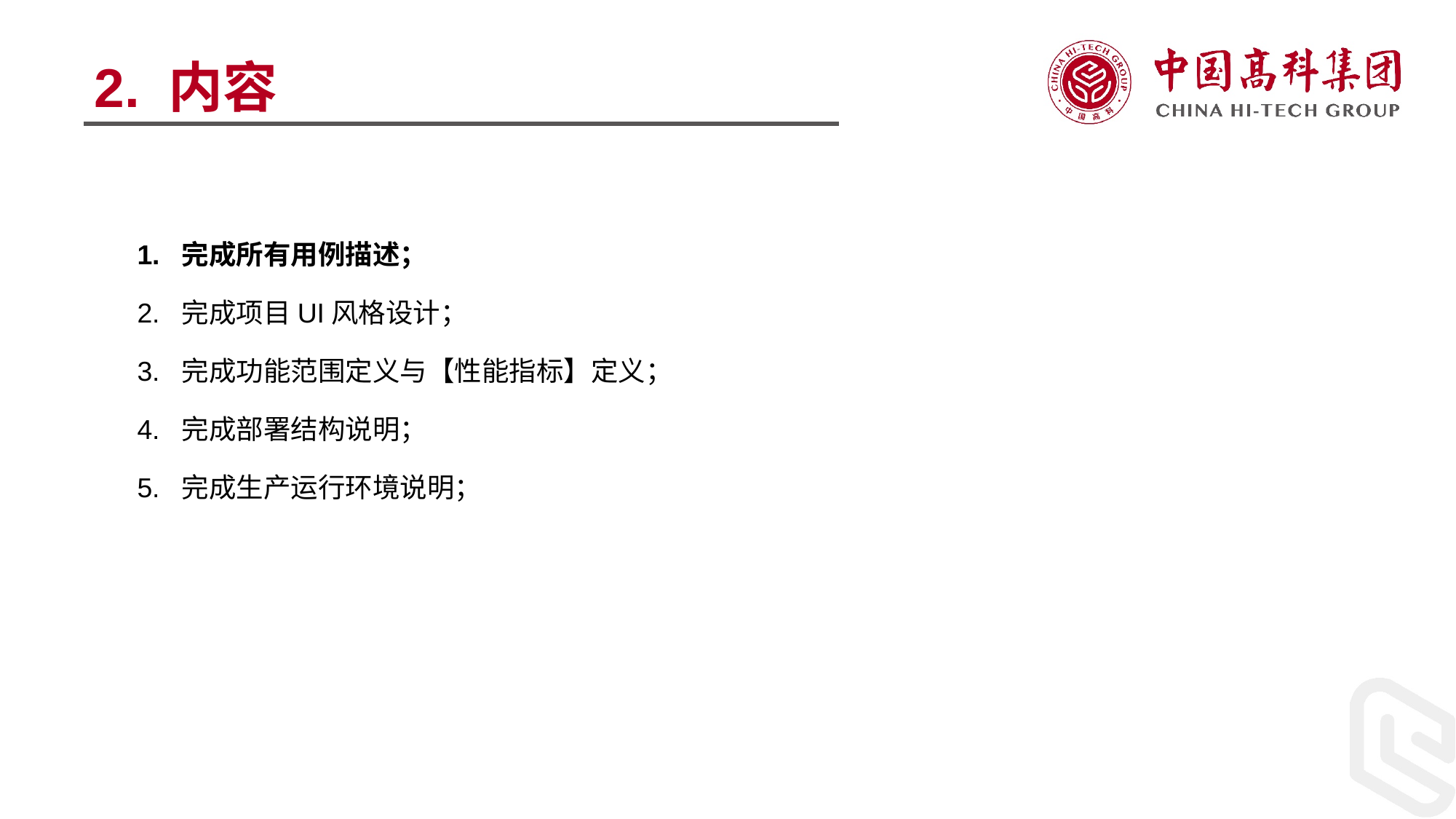

2. 内容
1.  完成所有用例描述；
2.  完成项目UI风格设计；
3.  完成功能范围定义与【性能指标】定义；
4.  完成部署结构说明；
5.  完成生产运行环境说明；